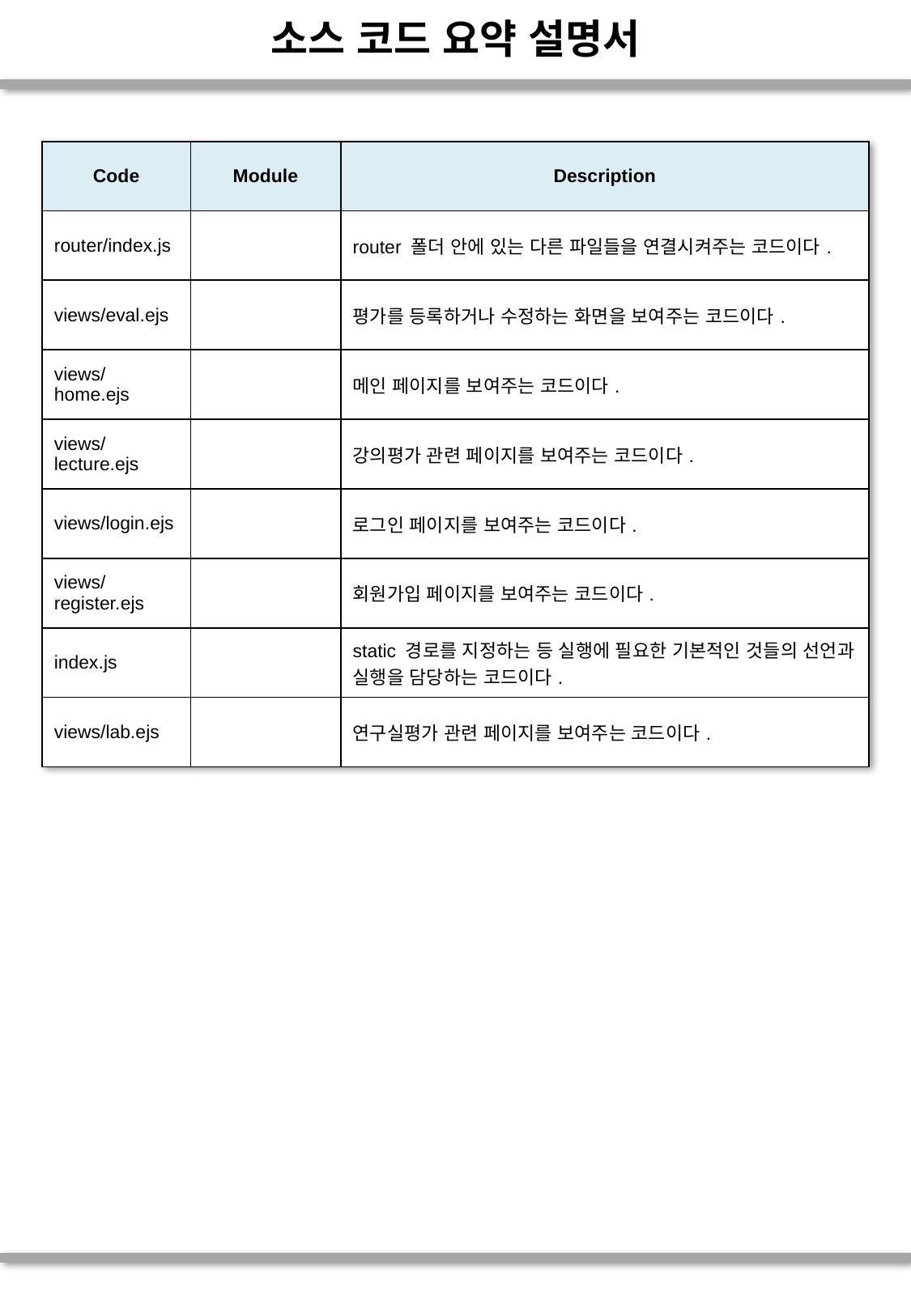

# 소스 코드 요약 설명서
| Code | Module | Description |
| --- | --- | --- |
| router/index.js |  | router 폴더 안에 있는 다른 파일들을 연결시켜주는 코드이다. |
| views/eval.ejs |  | 평가를 등록하거나 수정하는 화면을 보여주는 코드이다. |
| views/home.ejs |  | 메인 페이지를 보여주는 코드이다. |
| views/lecture.ejs |  | 강의평가 관련 페이지를 보여주는 코드이다. |
| views/login.ejs |  | 로그인 페이지를 보여주는 코드이다. |
| views/register.ejs |  | 회원가입 페이지를 보여주는 코드이다. |
| index.js |  | static 경로를 지정하는 등 실행에 필요한 기본적인 것들의 선언과 실행을 담당하는 코드이다. |
| views/lab.ejs |  | 연구실평가 관련 페이지를 보여주는 코드이다. |